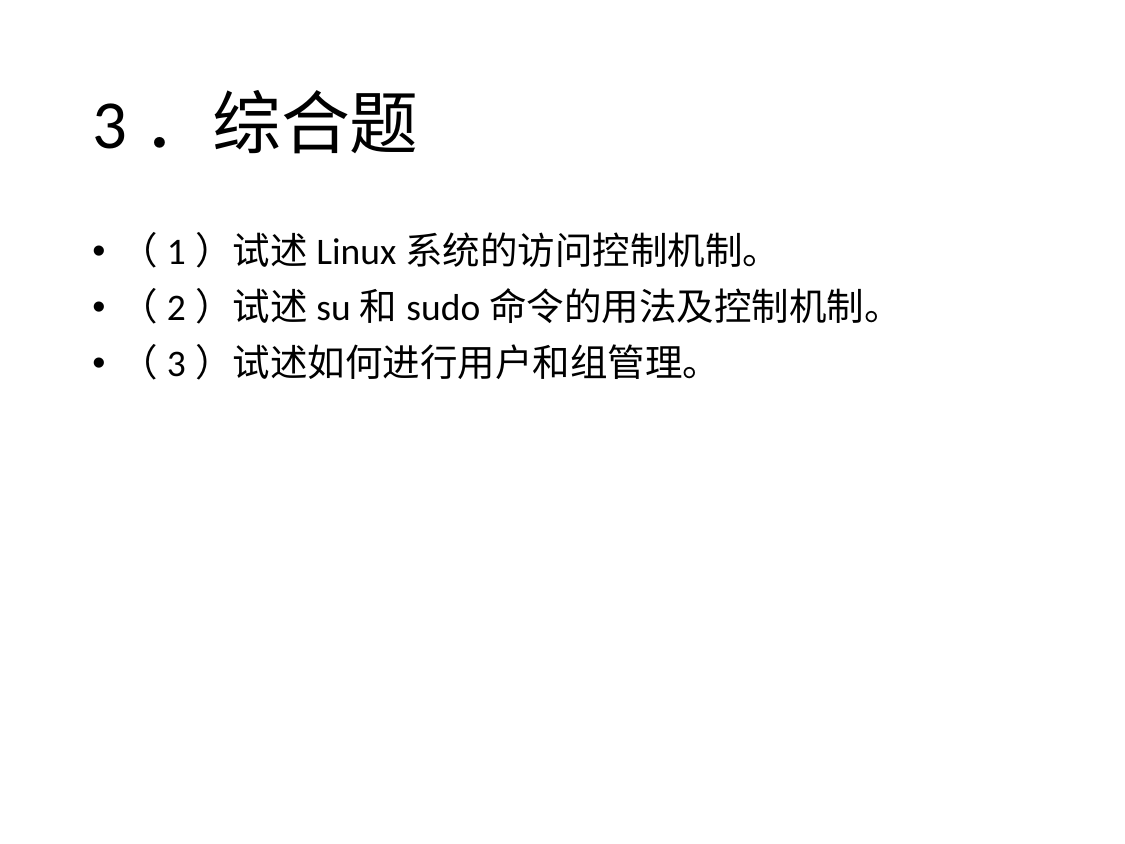

# 3．综合题
（1）试述Linux系统的访问控制机制。
（2）试述su和sudo命令的用法及控制机制。
（3）试述如何进行用户和组管理。